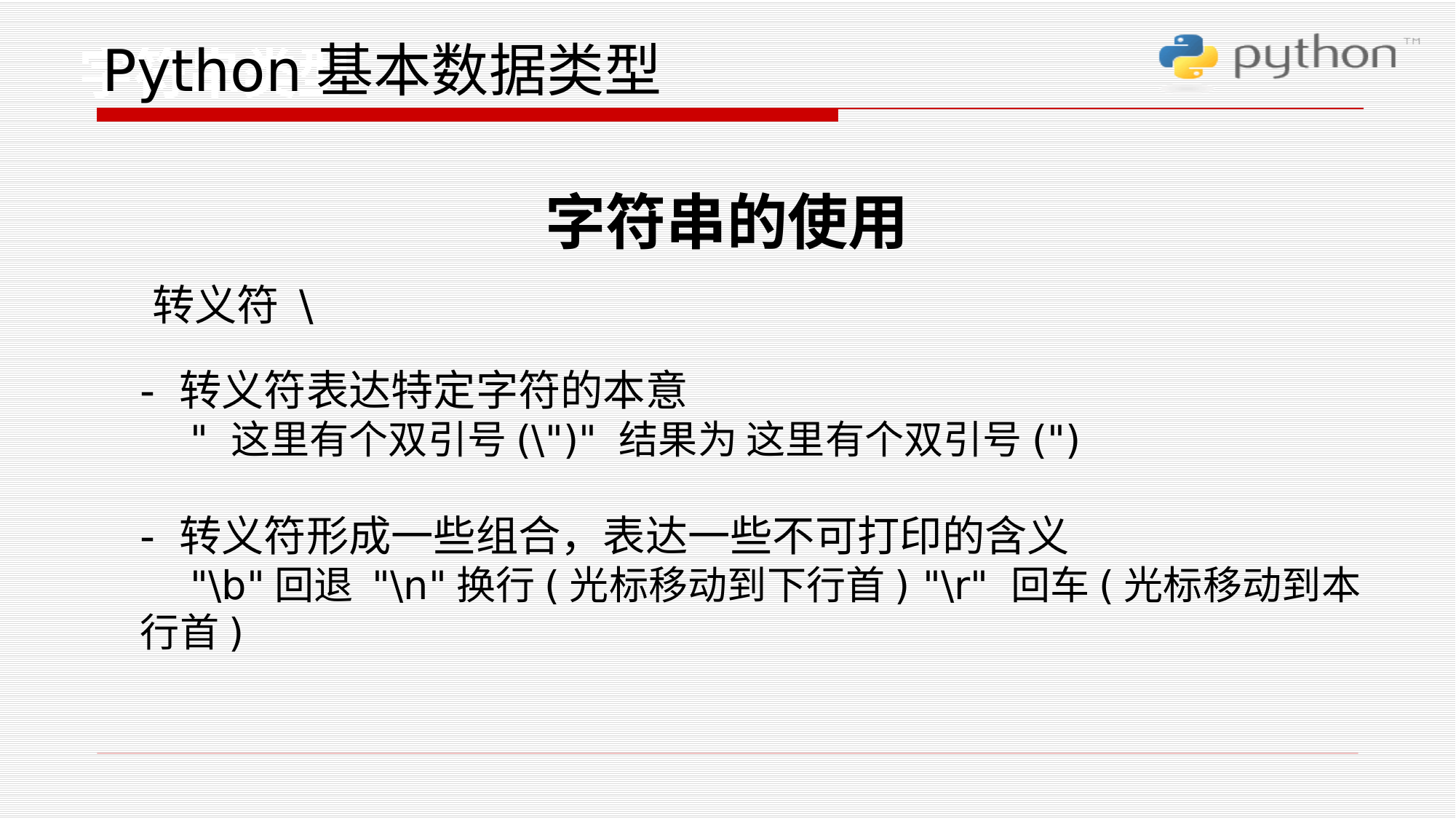

字符串类型
# Python基本数据类型
字符串的使用
转义符 \
- 转义符表达特定字符的本意
    " 这里有个双引号(\")" 结果为 这里有个双引号(")

- 转义符形成一些组合，表达一些不可打印的含义
    "\b"回退 "\n"换行(光标移动到下行首) "\r" 回车(光标移动到本行首)